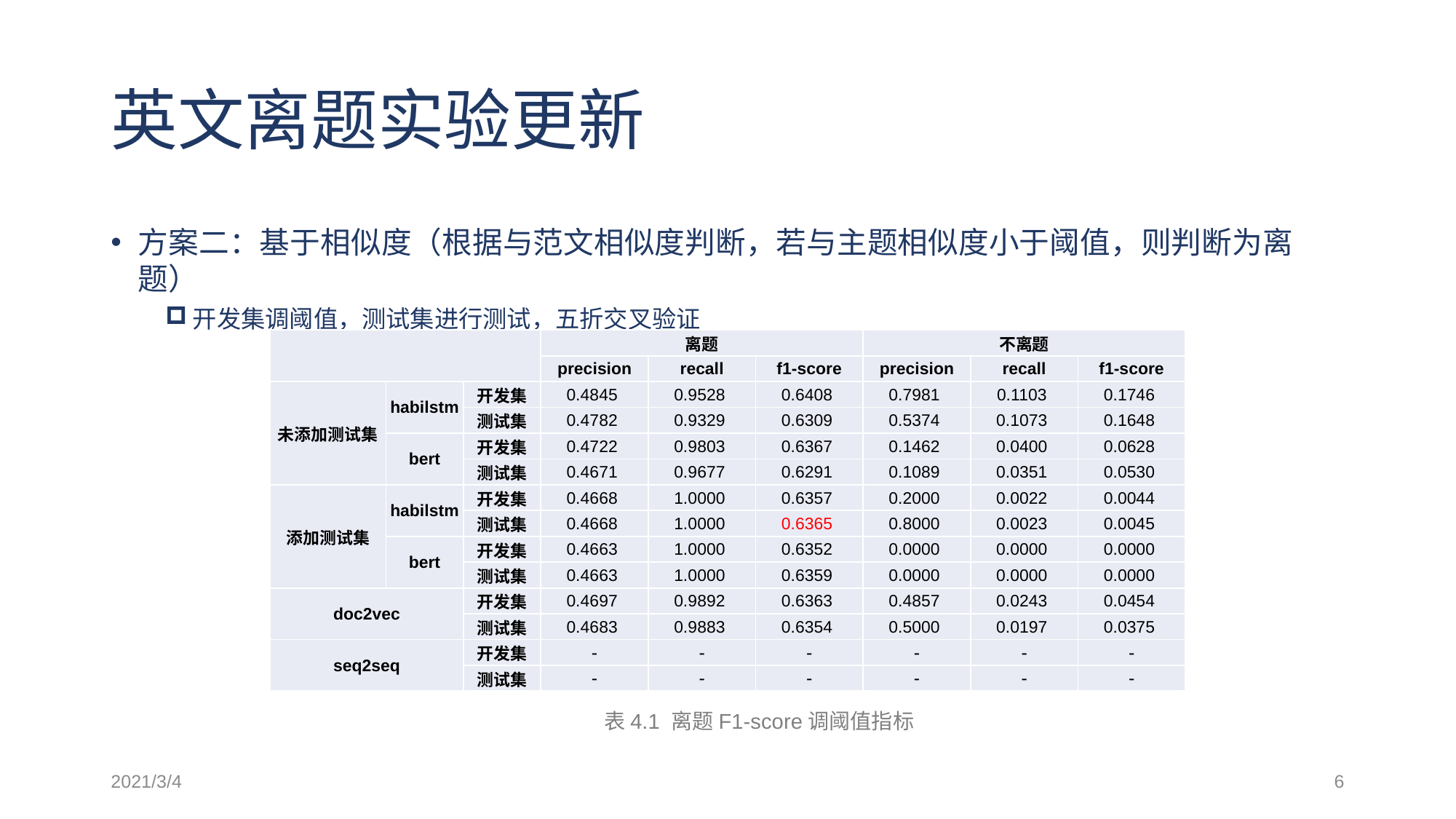

# 英文离题实验更新
方案二：基于相似度（根据与范文相似度判断，若与主题相似度小于阈值，则判断为离题）
开发集调阈值，测试集进行测试，五折交叉验证
|  |  |  | 离题 |  |  | 不离题 |  |  |
| --- | --- | --- | --- | --- | --- | --- | --- | --- |
|  |  |  | precision | recall | f1-score | precision | recall | f1-score |
| 未添加测试集 | habilstm | 开发集 | 0.4845 | 0.9528 | 0.6408 | 0.7981 | 0.1103 | 0.1746 |
|  |  | 测试集 | 0.4782 | 0.9329 | 0.6309 | 0.5374 | 0.1073 | 0.1648 |
|  | bert | 开发集 | 0.4722 | 0.9803 | 0.6367 | 0.1462 | 0.0400 | 0.0628 |
|  |  | 测试集 | 0.4671 | 0.9677 | 0.6291 | 0.1089 | 0.0351 | 0.0530 |
| 添加测试集 | habilstm | 开发集 | 0.4668 | 1.0000 | 0.6357 | 0.2000 | 0.0022 | 0.0044 |
|  |  | 测试集 | 0.4668 | 1.0000 | 0.6365 | 0.8000 | 0.0023 | 0.0045 |
|  | bert | 开发集 | 0.4663 | 1.0000 | 0.6352 | 0.0000 | 0.0000 | 0.0000 |
|  |  | 测试集 | 0.4663 | 1.0000 | 0.6359 | 0.0000 | 0.0000 | 0.0000 |
| doc2vec |  | 开发集 | 0.4697 | 0.9892 | 0.6363 | 0.4857 | 0.0243 | 0.0454 |
|  |  | 测试集 | 0.4683 | 0.9883 | 0.6354 | 0.5000 | 0.0197 | 0.0375 |
| seq2seq |  | 开发集 | - | - | - | - | - | - |
|  |  | 测试集 | - | - | - | - | - | - |
表4.1 离题F1-score调阈值指标
2021/3/4
6